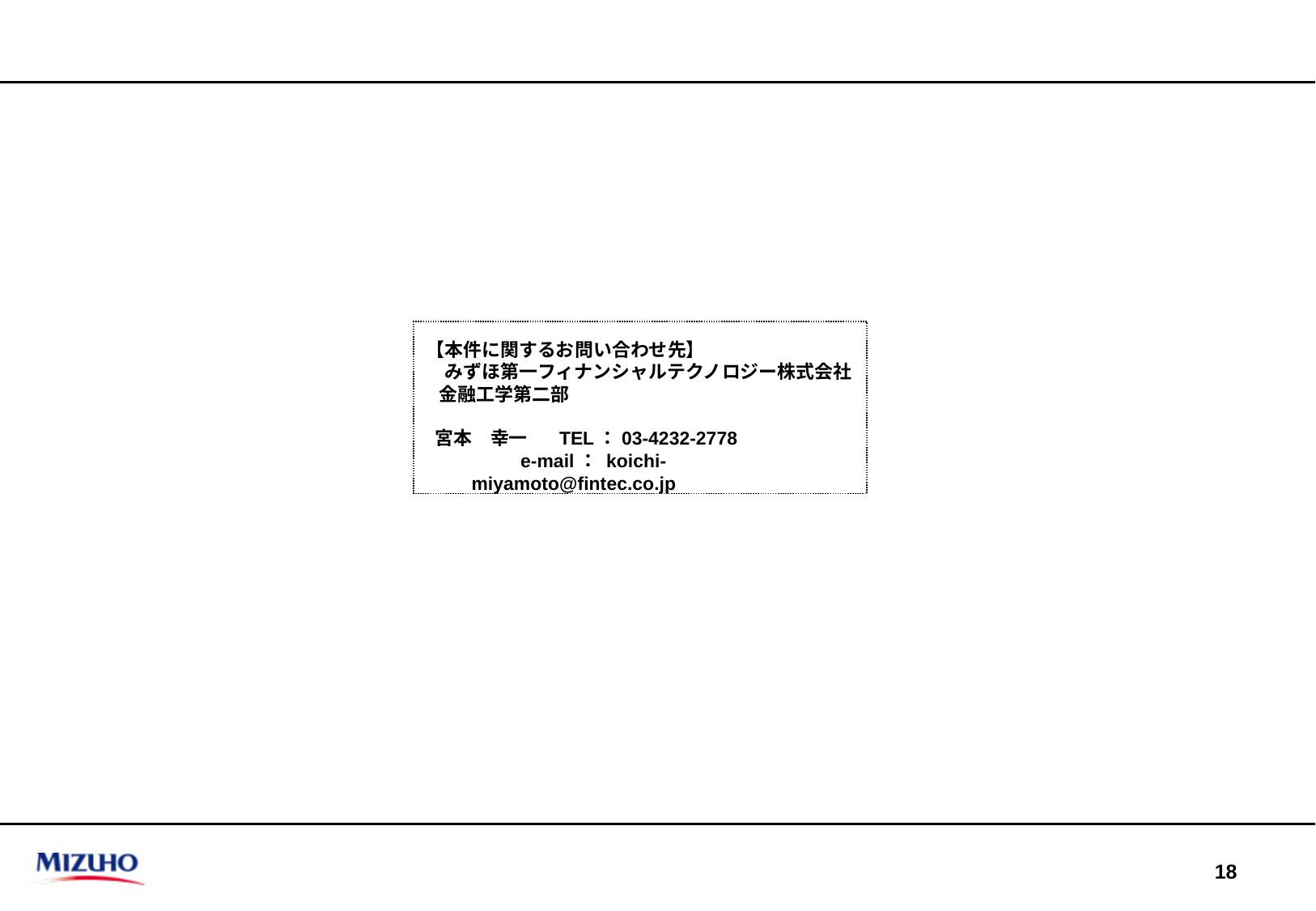

#
【本件に関するお問い合わせ先】
　みずほ第一フィナンシャルテクノロジー株式会社
  金融工学第二部

 宮本　幸一　  TEL：03-4232-2778
                  e-mail： koichi-miyamoto@fintec.co.jp
18